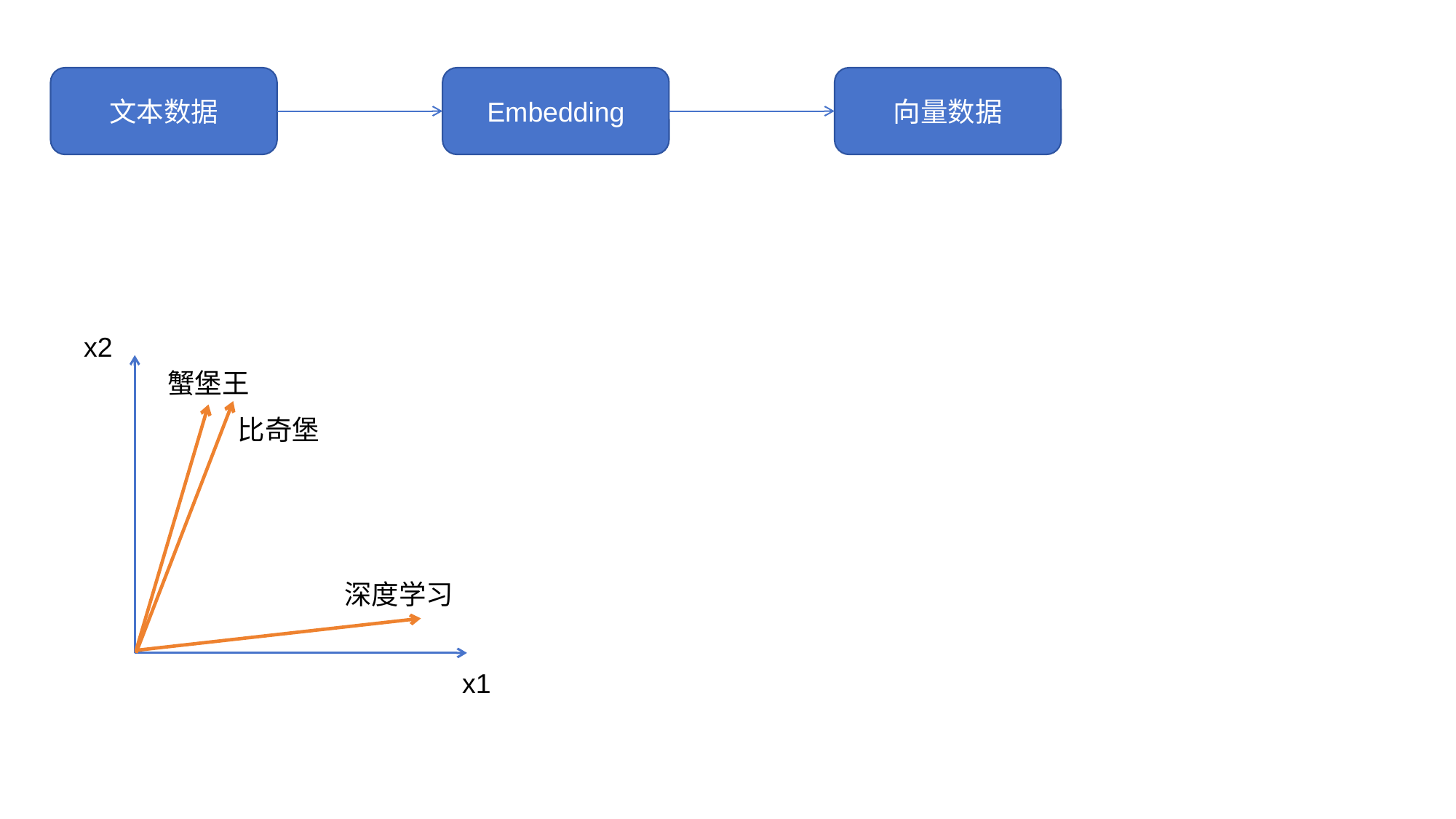

文本数据
Embedding
向量数据
x2
蟹堡王
比奇堡
深度学习
x1